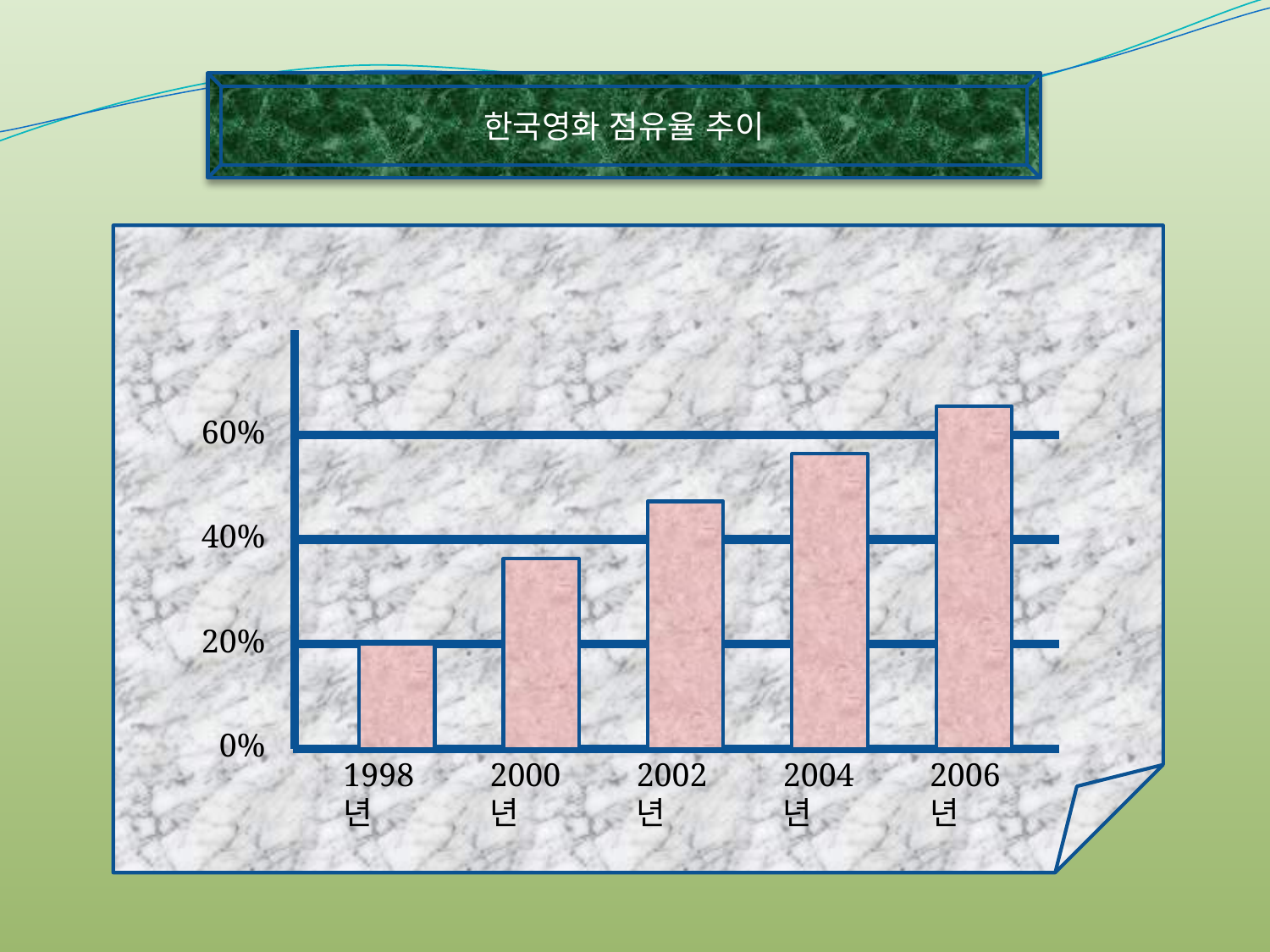

한국영화 점유율 추이

60%

40%

20%

 0%
1998년
2000년
2002년
2004년
2006년
4